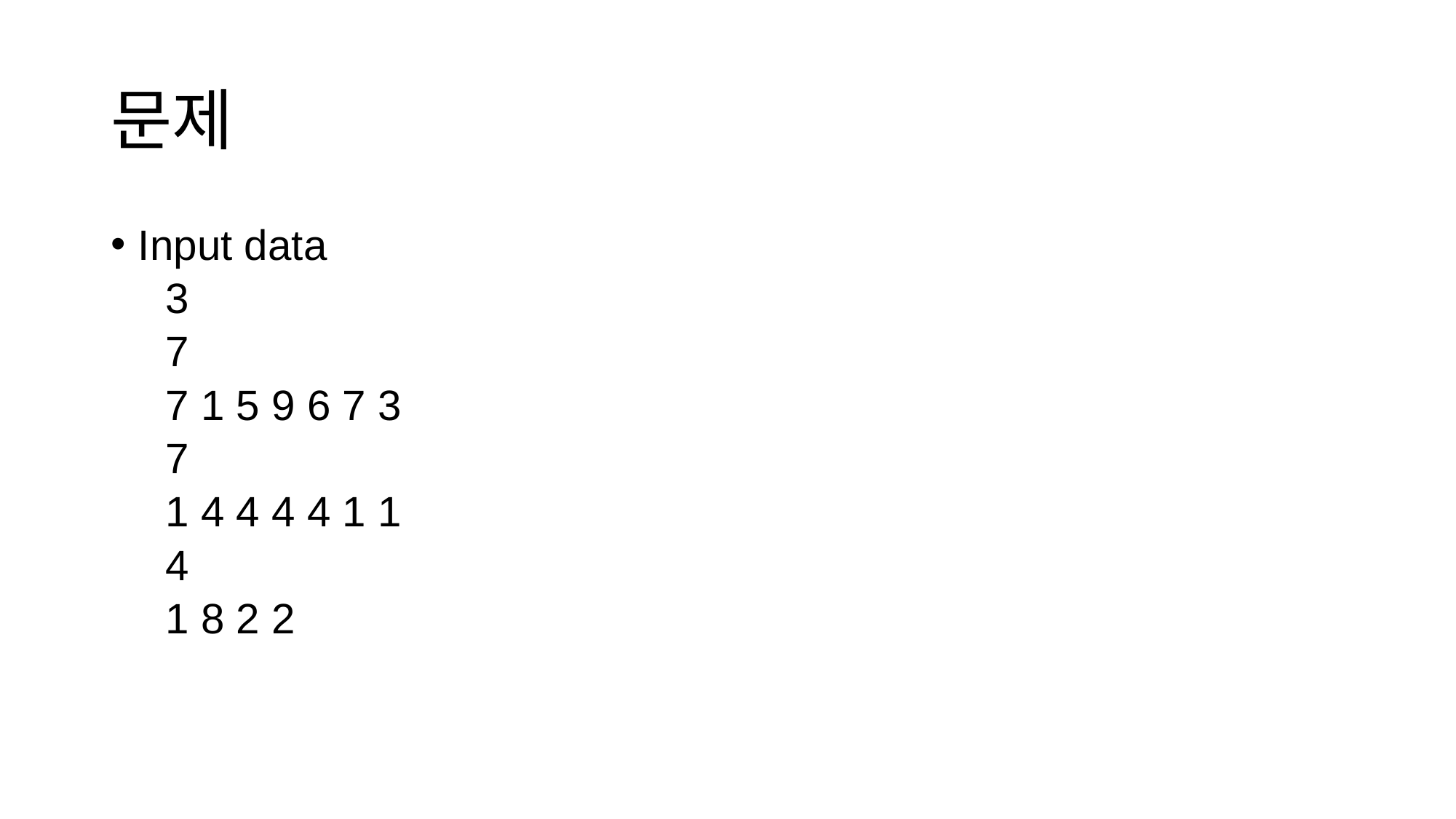

# 문제
Input data
3
7
7 1 5 9 6 7 3
7
1 4 4 4 4 1 1
4
1 8 2 2